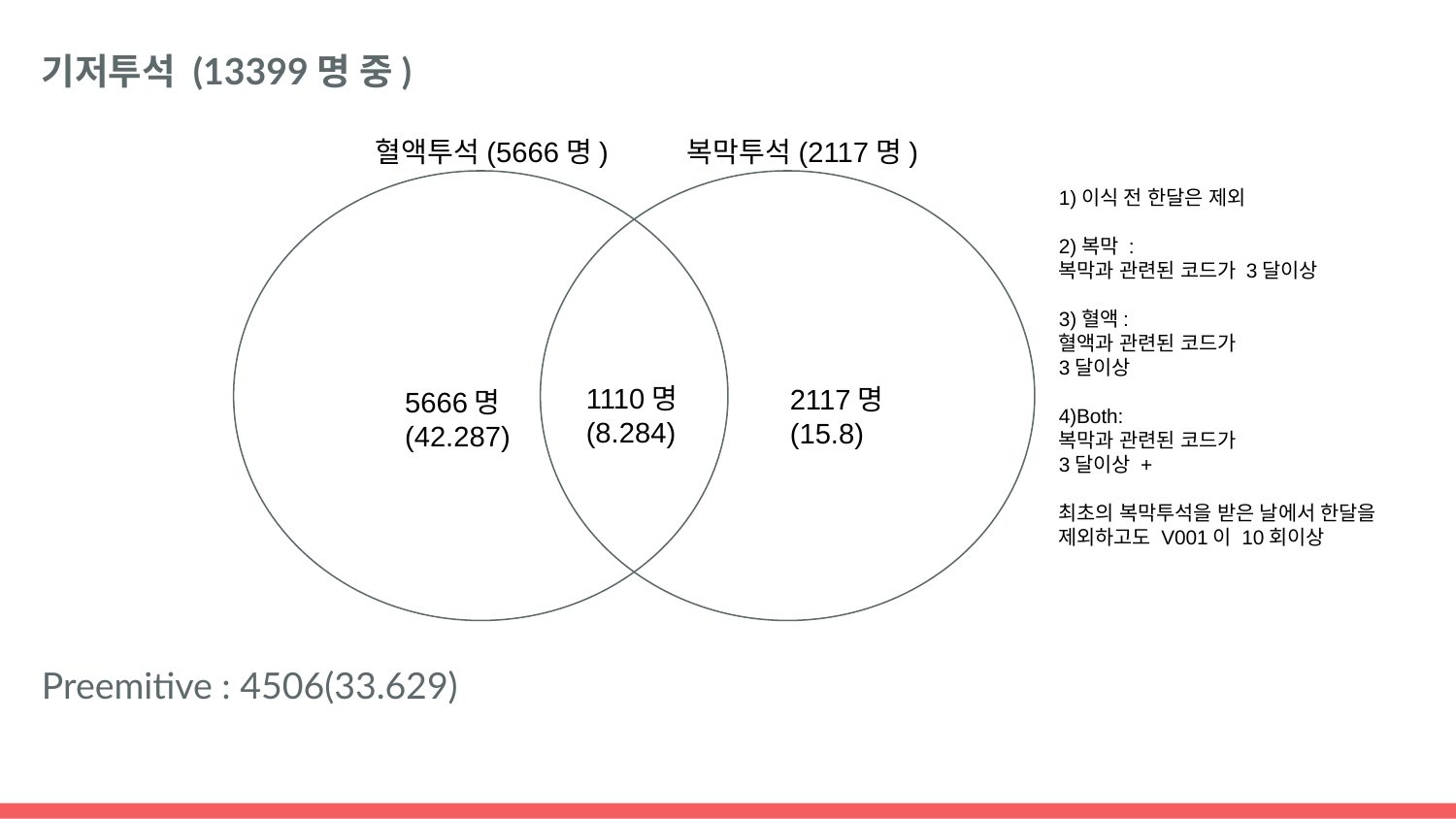

기저투석 (13399명 중)

Preemitive : 4506(33.629)

혈액투석(5666명)
복막투석(2117명)

1)이식 전 한달은 제외

2)복막 :
복막과 관련된 코드가 3달이상

3)혈액:
혈액과 관련된 코드가
3달이상

4)Both:
복막과 관련된 코드가
3달이상 +

최초의 복막투석을 받은 날에서 한달을 제외하고도 V001이 10회이상
1110명
(8.284)
2117명
(15.8)
5666명
(42.287)